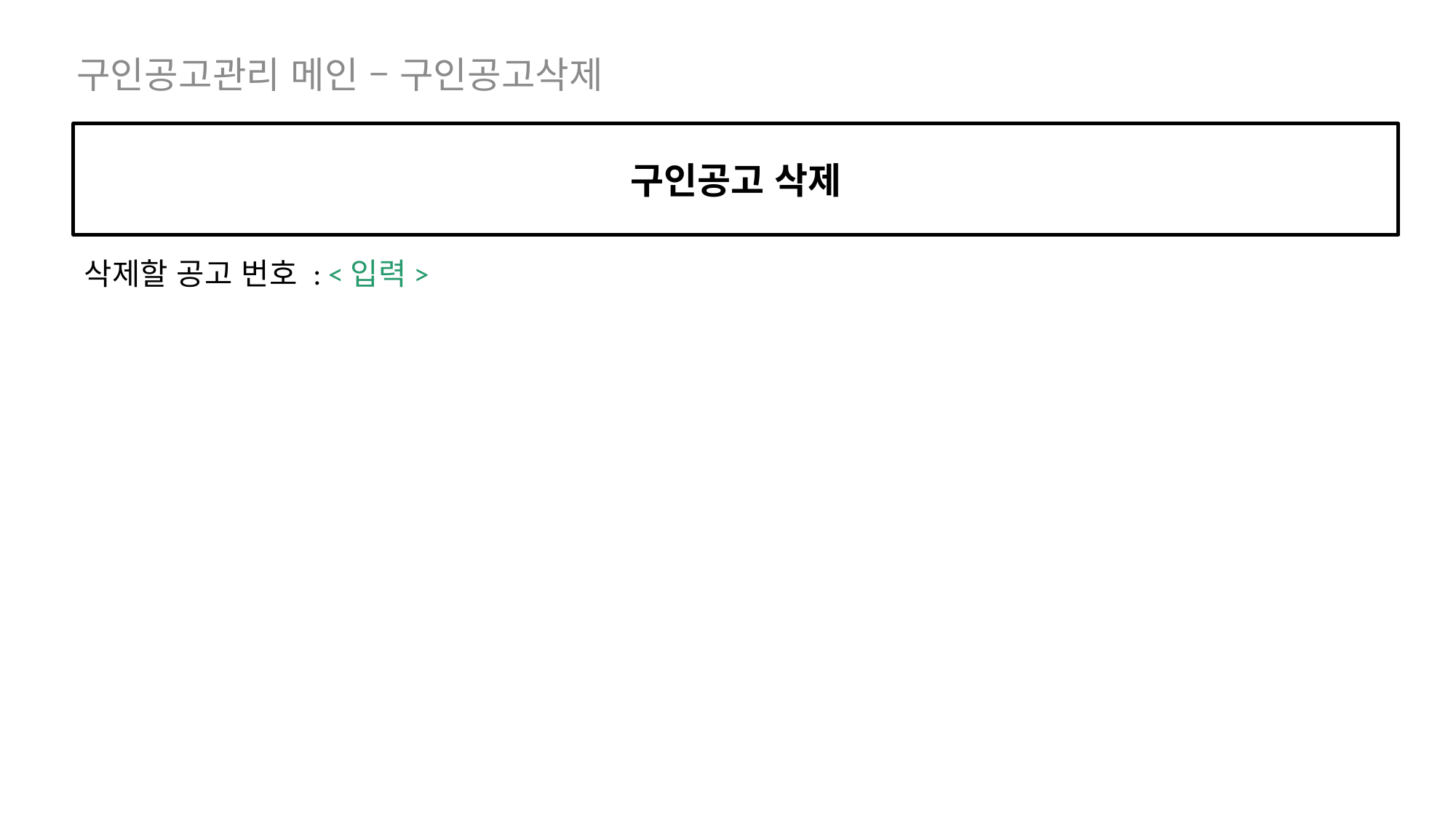

구인공고관리 메인 – 구인공고삭제
구인공고 삭제
삭제할 공고 번호 : <입력>